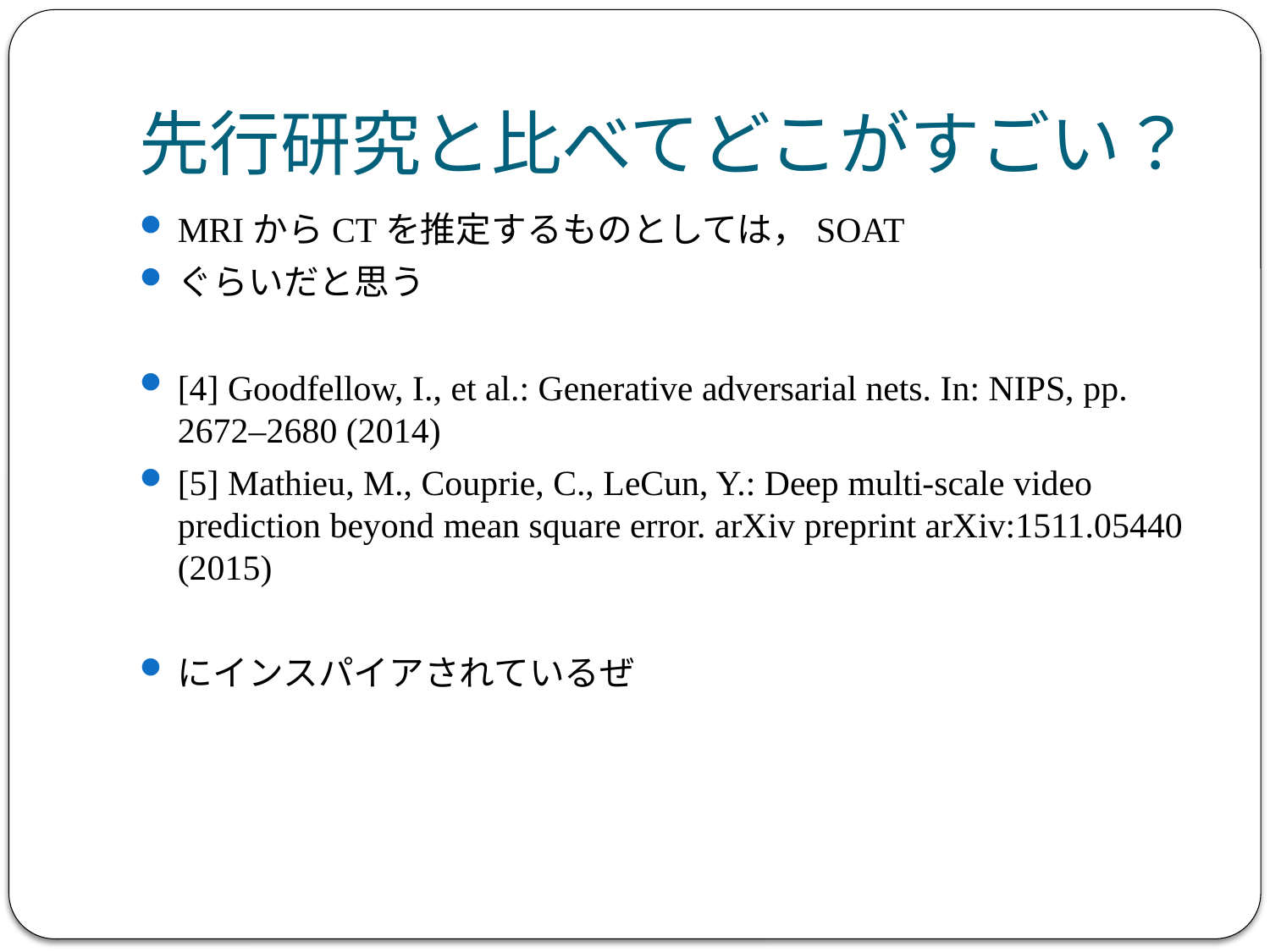

# 先行研究と比べてどこがすごい？
MRIからCTを推定するものとしては，SOAT
ぐらいだと思う

[4] Goodfellow, I., et al.: Generative adversarial nets. In: NIPS, pp. 2672–2680 (2014)
[5] Mathieu, M., Couprie, C., LeCun, Y.: Deep multi-scale video prediction beyond mean square error. arXiv preprint arXiv:1511.05440 (2015)

にインスパイアされているぜ